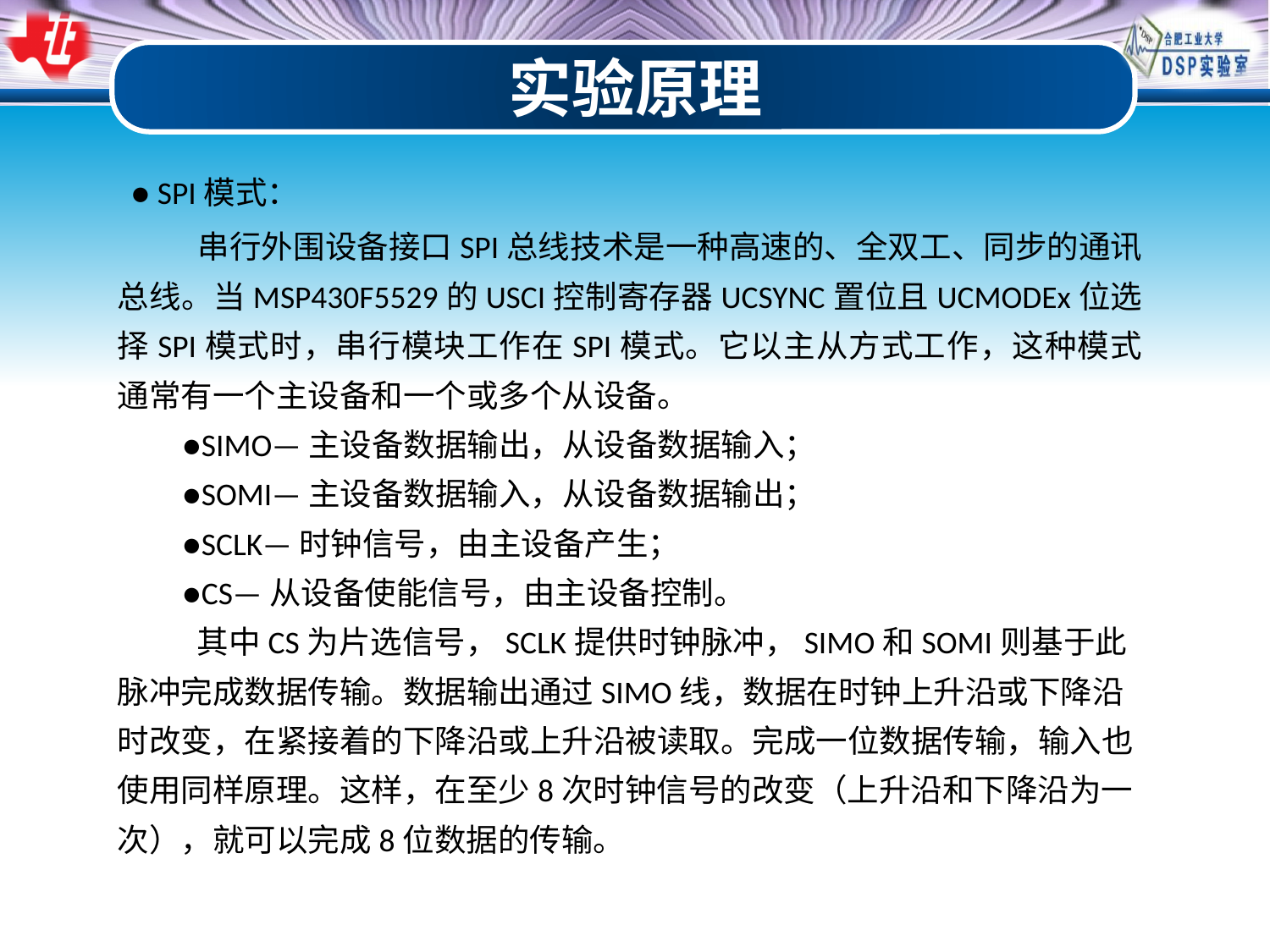

实验原理
● SPI模式：
          串行外围设备接口SPI总线技术是一种高速的、全双工、同步的通讯总线。当MSP430F5529的USCI控制寄存器UCSYNC置位且UCMODEx位选择SPI模式时，串行模块工作在SPI模式。它以主从方式工作，这种模式通常有一个主设备和一个或多个从设备。
         ●SIMO—主设备数据输出，从设备数据输入；
         ●SOMI—主设备数据输入，从设备数据输出；
         ●SCLK—时钟信号，由主设备产生；
         ●CS—从设备使能信号，由主设备控制。
          其中CS为片选信号，SCLK提供时钟脉冲，SIMO和SOMI则基于此脉冲完成数据传输。数据输出通过SIMO线，数据在时钟上升沿或下降沿时改变，在紧接着的下降沿或上升沿被读取。完成一位数据传输，输入也使用同样原理。这样，在至少8次时钟信号的改变（上升沿和下降沿为一次），就可以完成8位数据的传输。